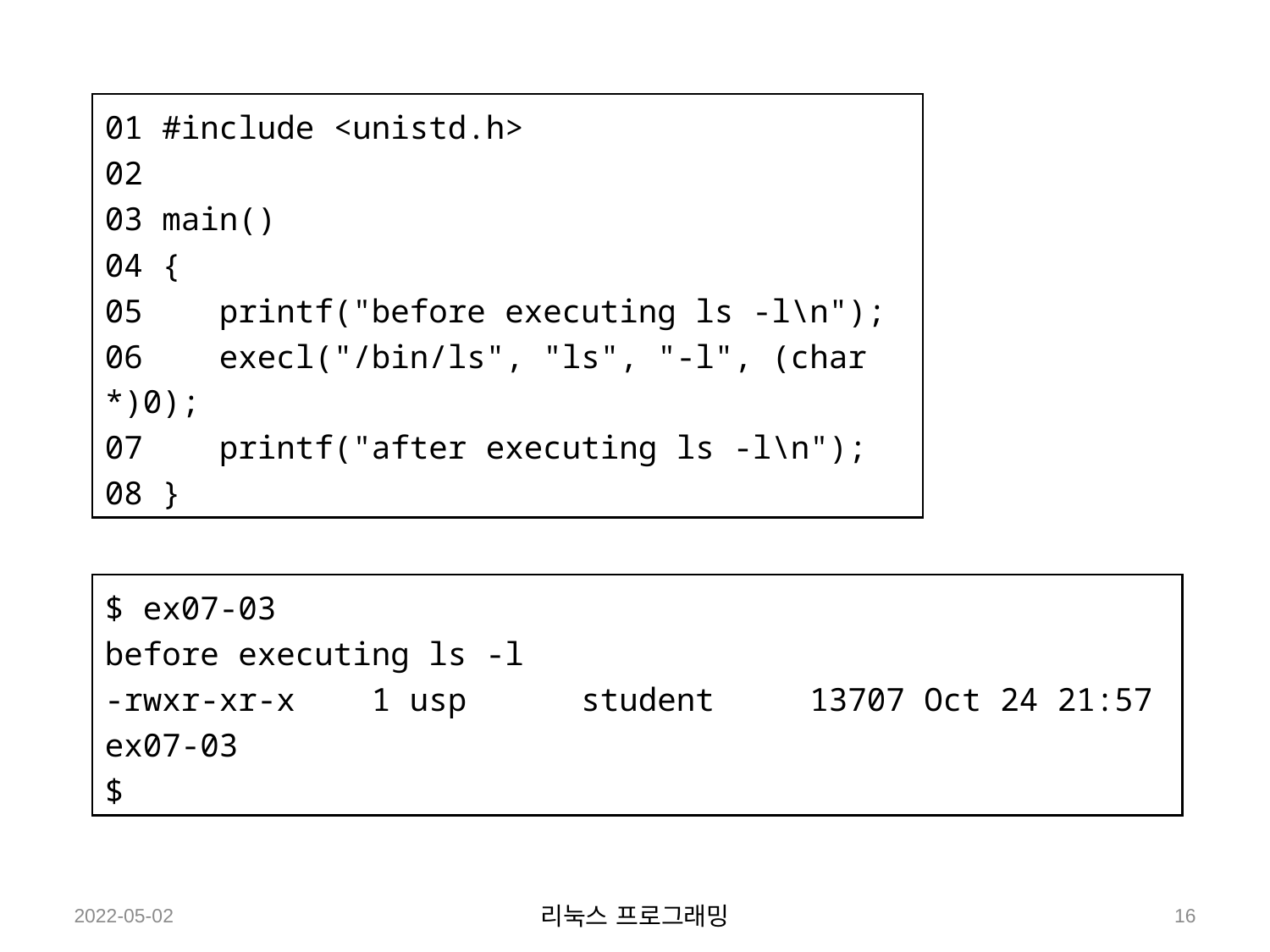

01 #include <unistd.h>
02
03 main()
04 {
05    printf("before executing ls -l\n");
06    execl("/bin/ls", "ls", "-l", (char *)0);
07    printf("after executing ls -l\n");
08 }
$ ex07-03
before executing ls -l
-rwxr-xr-x    1 usp      student     13707 Oct 24 21:57 ex07-03
$
2022-05-02
리눅스 프로그래밍
16